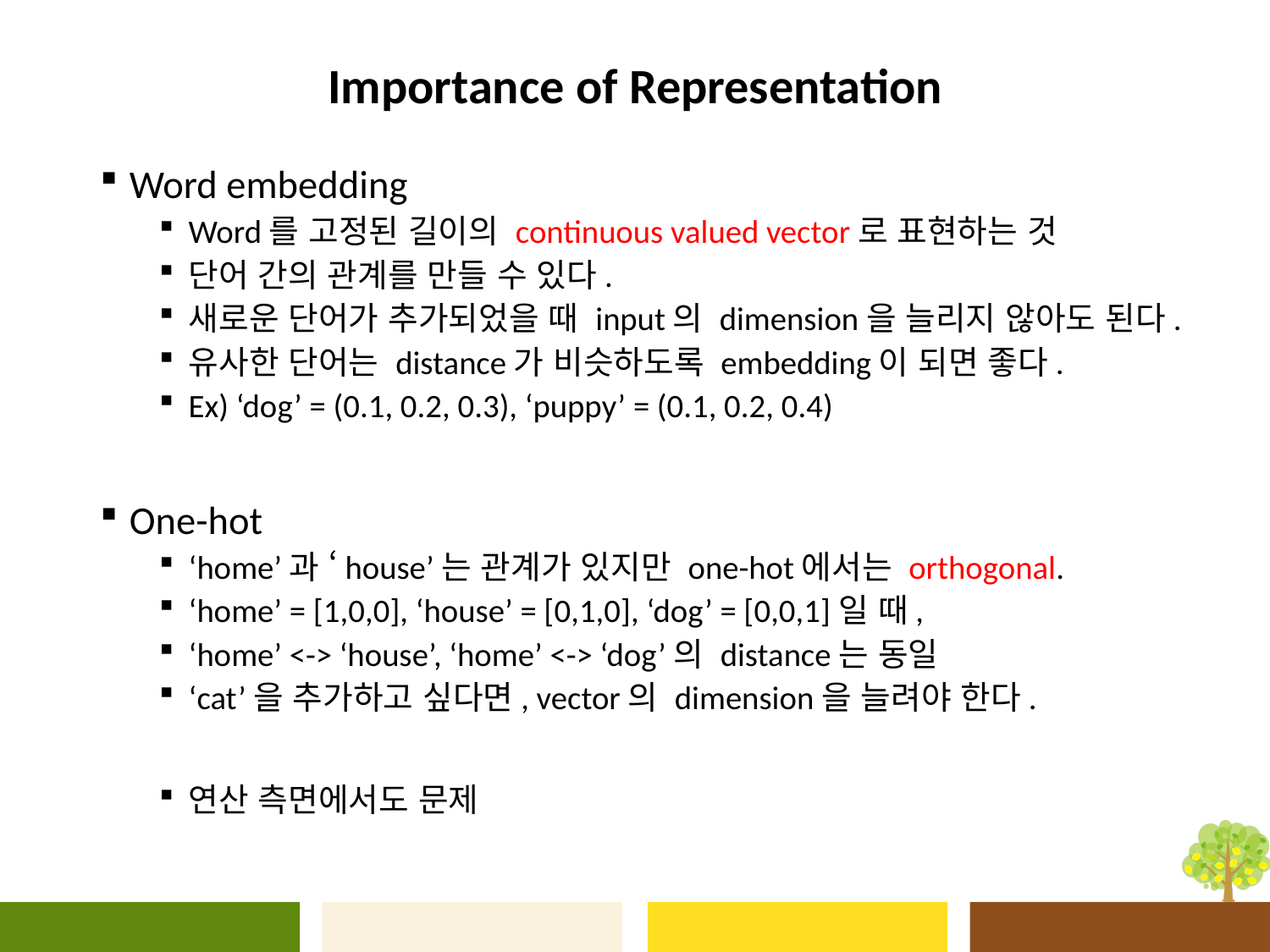

# Importance of Representation
Word embedding
Word를 고정된 길이의 continuous valued vector로 표현하는 것
단어 간의 관계를 만들 수 있다.
새로운 단어가 추가되었을 때 input의 dimension을 늘리지 않아도 된다.
유사한 단어는 distance가 비슷하도록 embedding이 되면 좋다.
Ex) ‘dog’ = (0.1, 0.2, 0.3), ‘puppy’ = (0.1, 0.2, 0.4)

One-hot
‘home’과 ‘house’는 관계가 있지만 one-hot에서는 orthogonal.
‘home’ = [1,0,0], ‘house’ = [0,1,0], ‘dog’ = [0,0,1]일 때,
‘home’ <-> ‘house’, ‘home’ <-> ‘dog’의 distance는 동일
‘cat’을 추가하고 싶다면, vector의 dimension을 늘려야 한다.

연산 측면에서도 문제